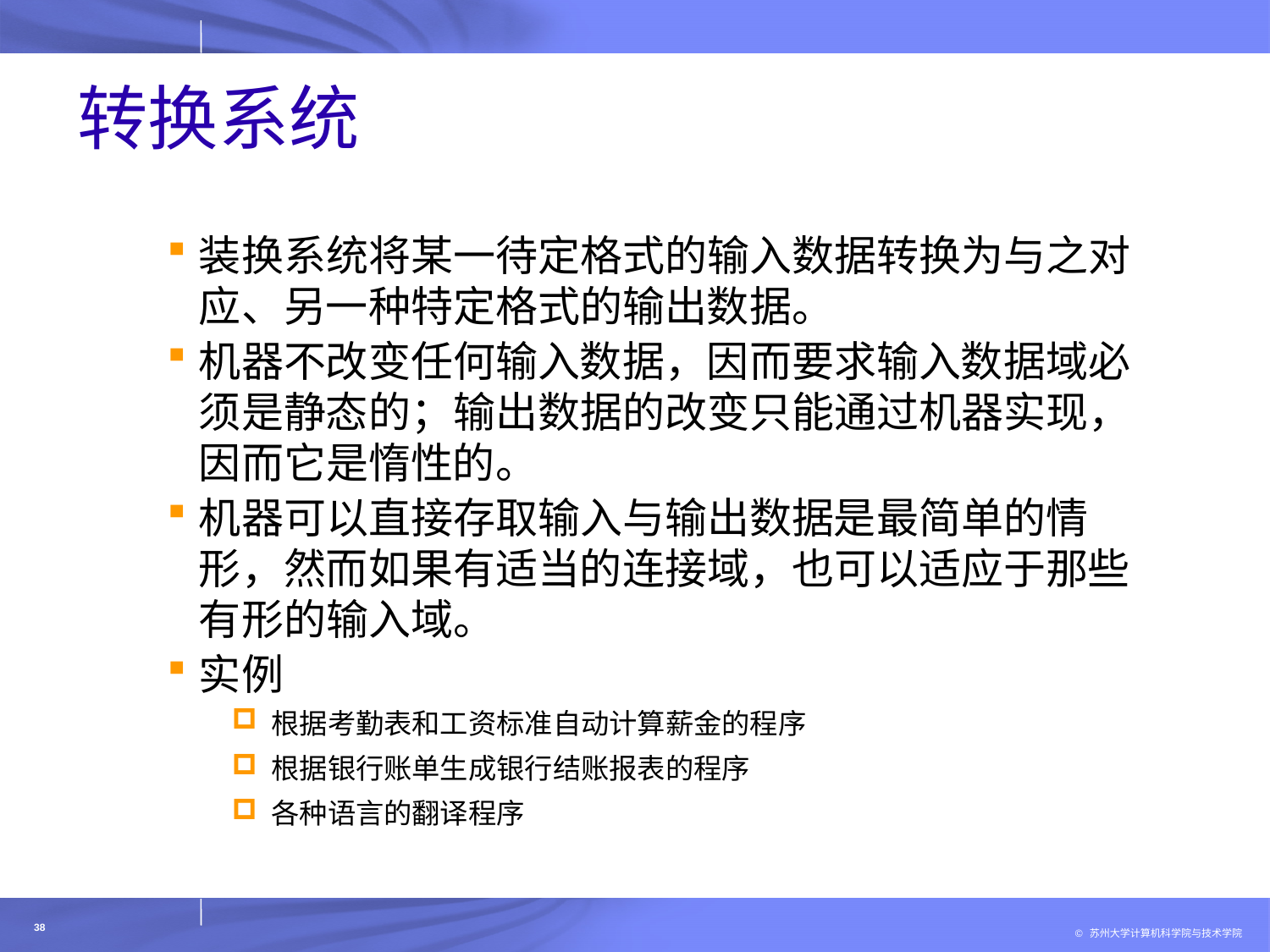

# 转换系统
装换系统将某一待定格式的输入数据转换为与之对应、另一种特定格式的输出数据。
机器不改变任何输入数据，因而要求输入数据域必须是静态的；输出数据的改变只能通过机器实现，因而它是惰性的。
机器可以直接存取输入与输出数据是最简单的情形，然而如果有适当的连接域，也可以适应于那些有形的输入域。
实例
根据考勤表和工资标准自动计算薪金的程序
根据银行账单生成银行结账报表的程序
各种语言的翻译程序
38